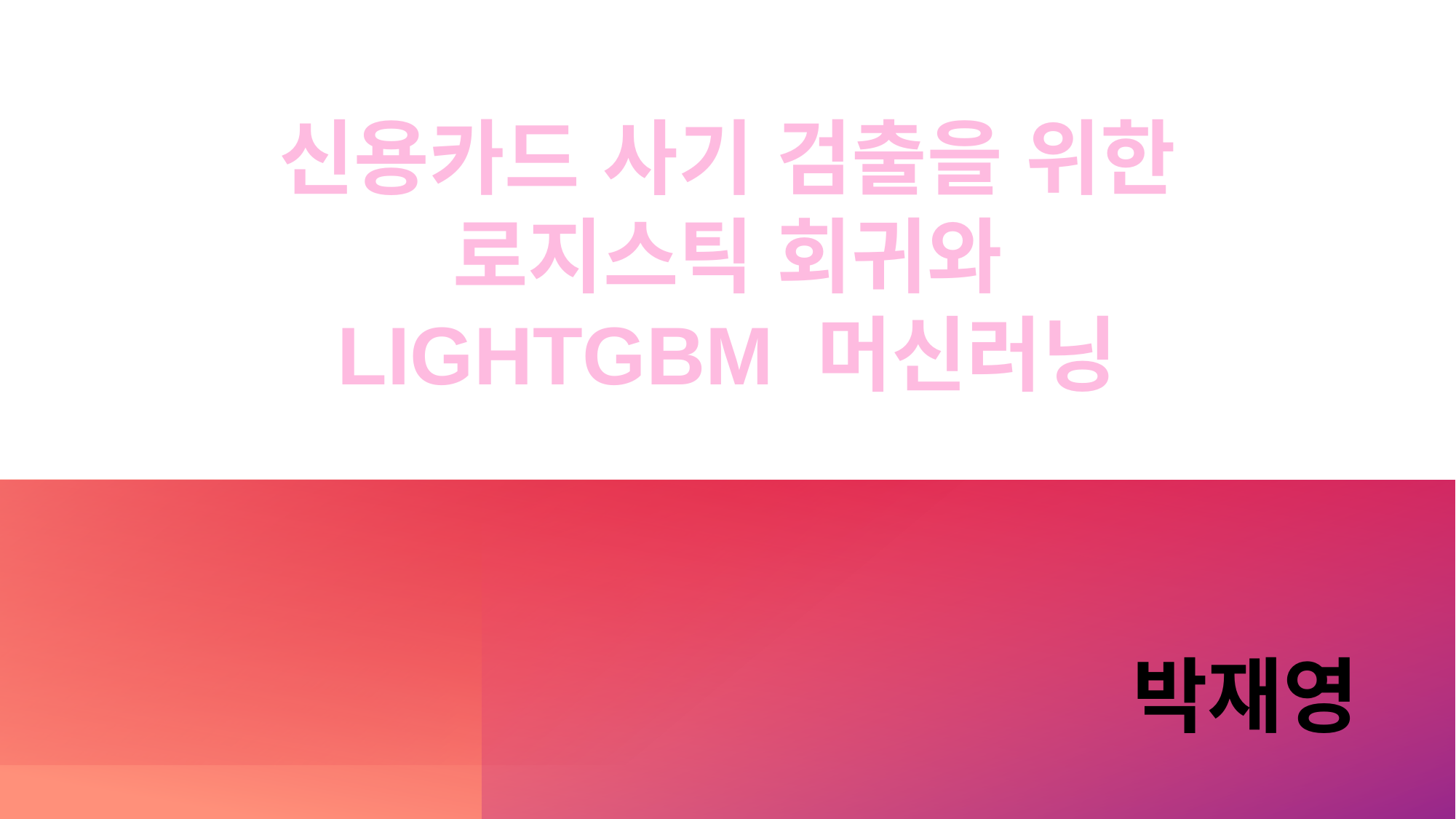

신용카드 사기 검출을 위한
로지스틱 회귀와
LIGHTGBM 머신러닝

박재영